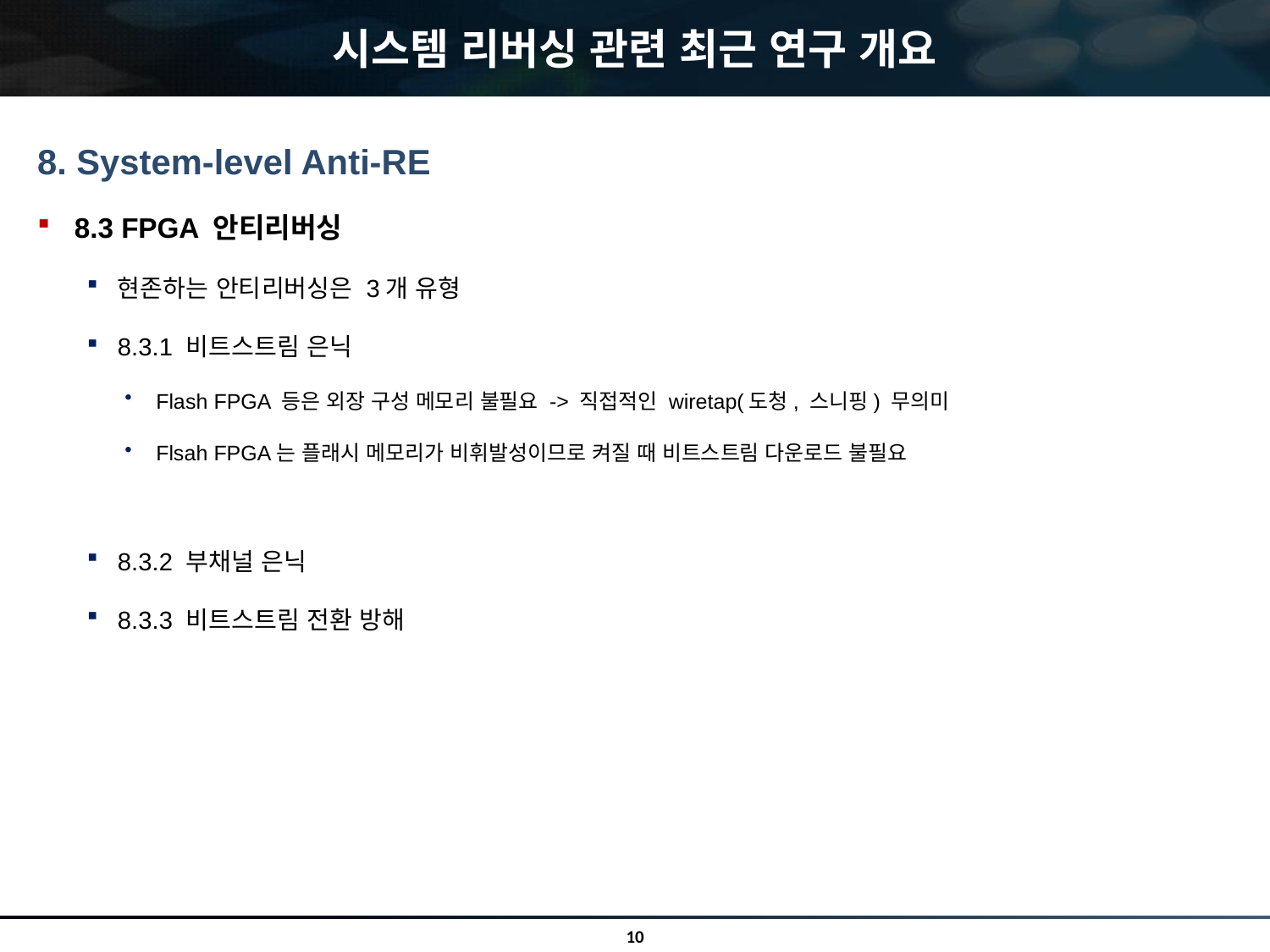

# 시스템 리버싱 관련 최근 연구 개요
8. System-level Anti-RE
8.3 FPGA 안티리버싱
현존하는 안티리버싱은 3개 유형
8.3.1 비트스트림 은닉
Flash FPGA 등은 외장 구성 메모리 불필요 -> 직접적인 wiretap(도청, 스니핑) 무의미
Flsah FPGA는 플래시 메모리가 비휘발성이므로 켜질 때 비트스트림 다운로드 불필요

8.3.2 부채널 은닉
8.3.3 비트스트림 전환 방해